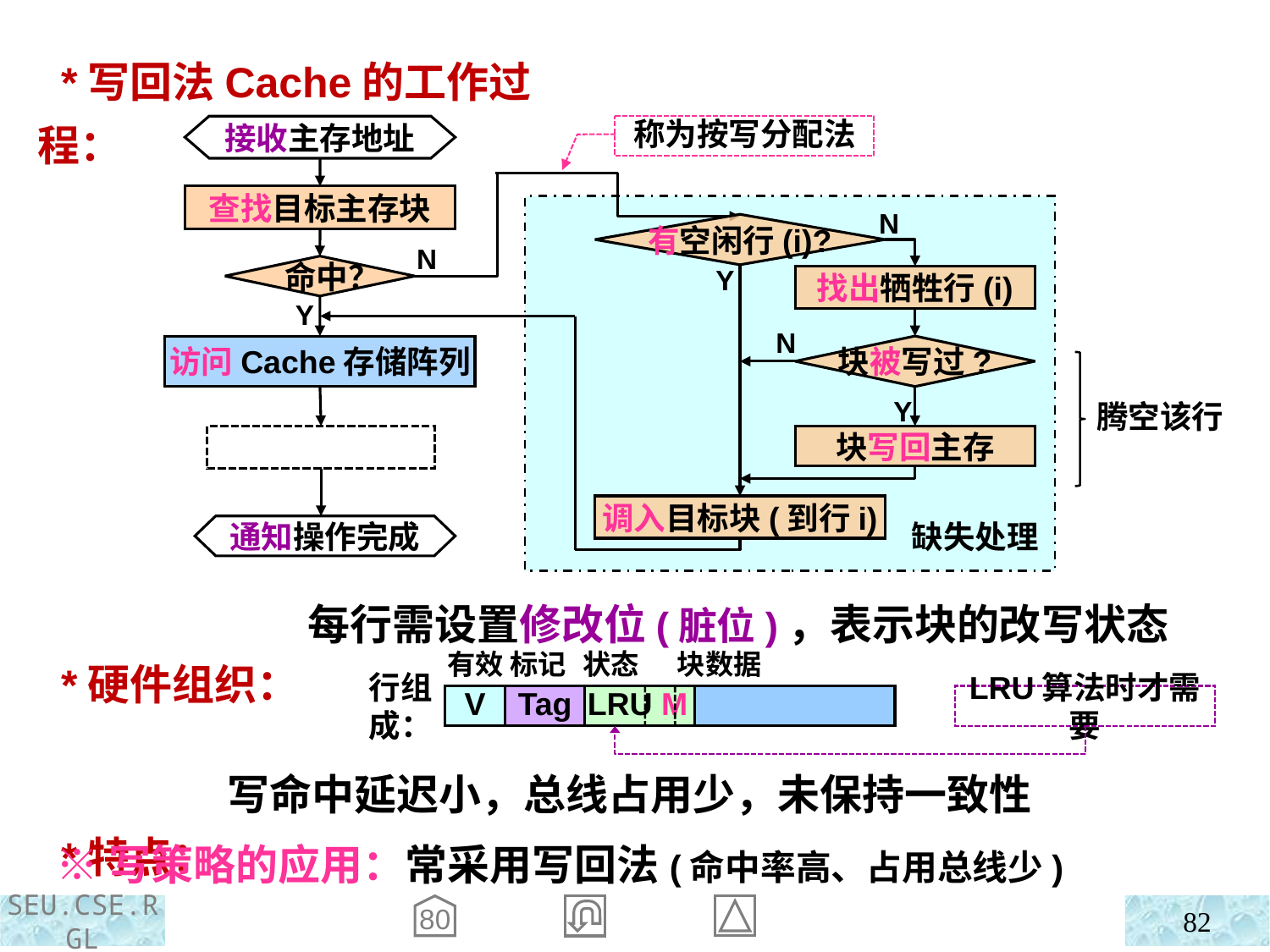

*写回法Cache的工作过程：

  *硬件组织：

  *特点：
接收主存地址
查找目标主存块

N
命中？
Y

访问Cache存储阵列

缺失处理
通知操作完成
称为按写分配法
N
有空闲行(i)?
Y
找出牺牲行(i)

N
块被写过?
Y
块写回主存
调入目标块(到行i)

腾空该行
每行需设置修改位(脏位)，表示块的改写状态
有效 标记   状态      块数据
行组成：
V
Tag
LRU M

LRU算法时才需要
写命中延迟小，总线占用少，未保持一致性
  ※写策略的应用：常采用写回法(命中率高、占用总线少)
80

82